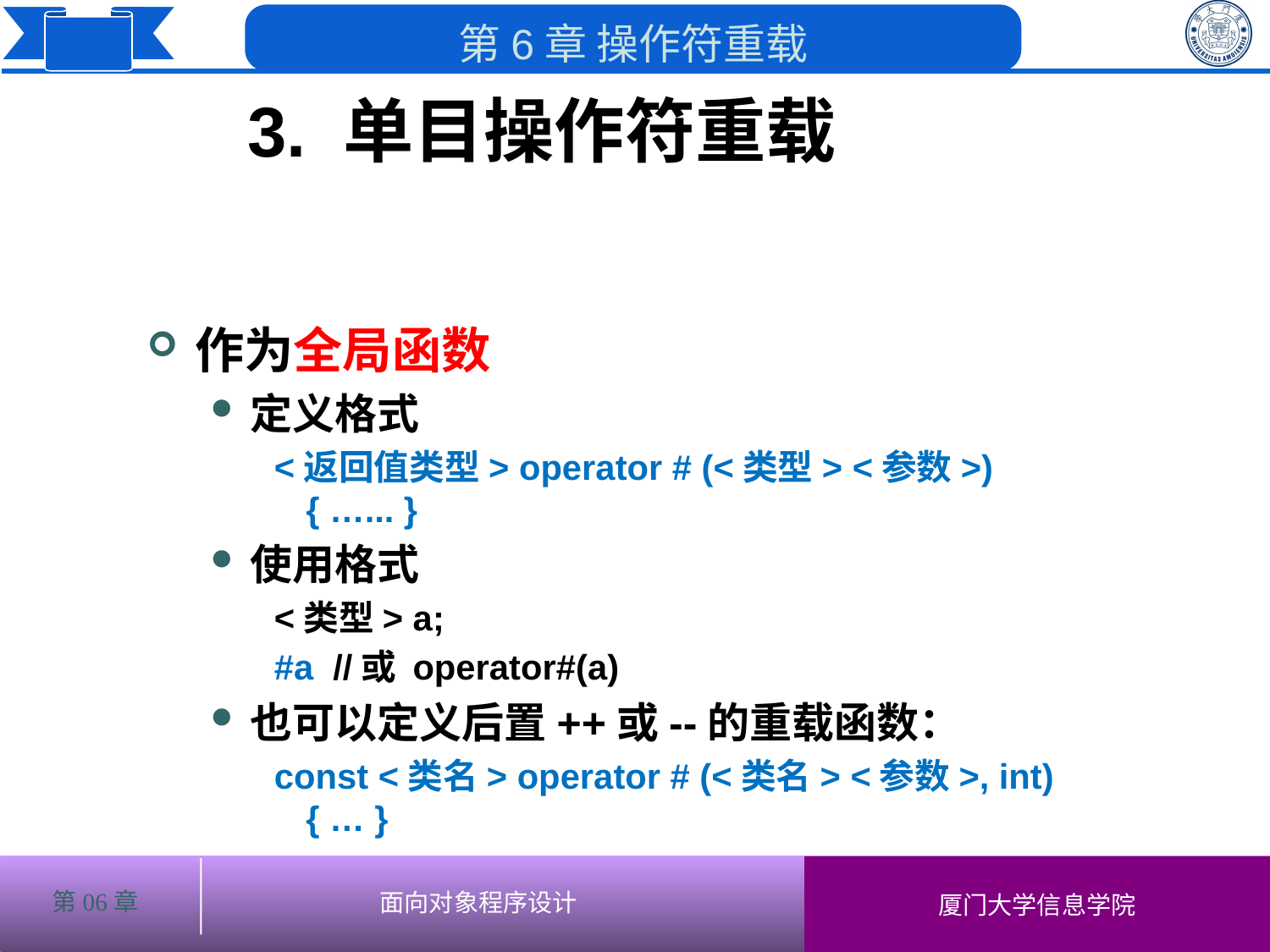

3. 单目操作符重载
# 作为全局函数
定义格式
<返回值类型> operator # (<类型> <参数>) { …... }
使用格式
<类型> a;
#a  //或 operator#(a)
也可以定义后置++或--的重载函数：
const <类名> operator # (<类名> <参数>, int) { … }
23